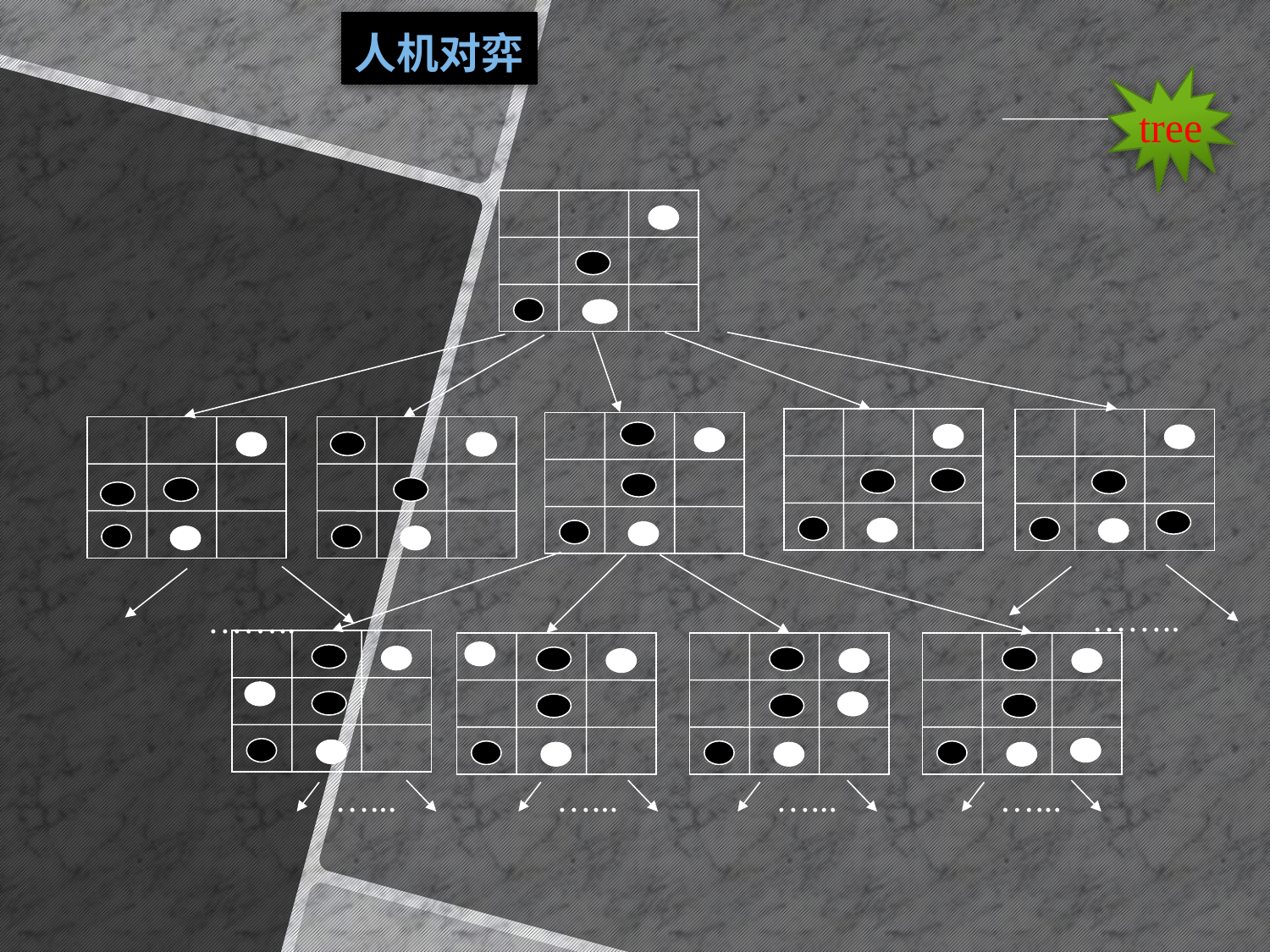

人机对弈
tree

……..

……..
…...

…...

…...

…...